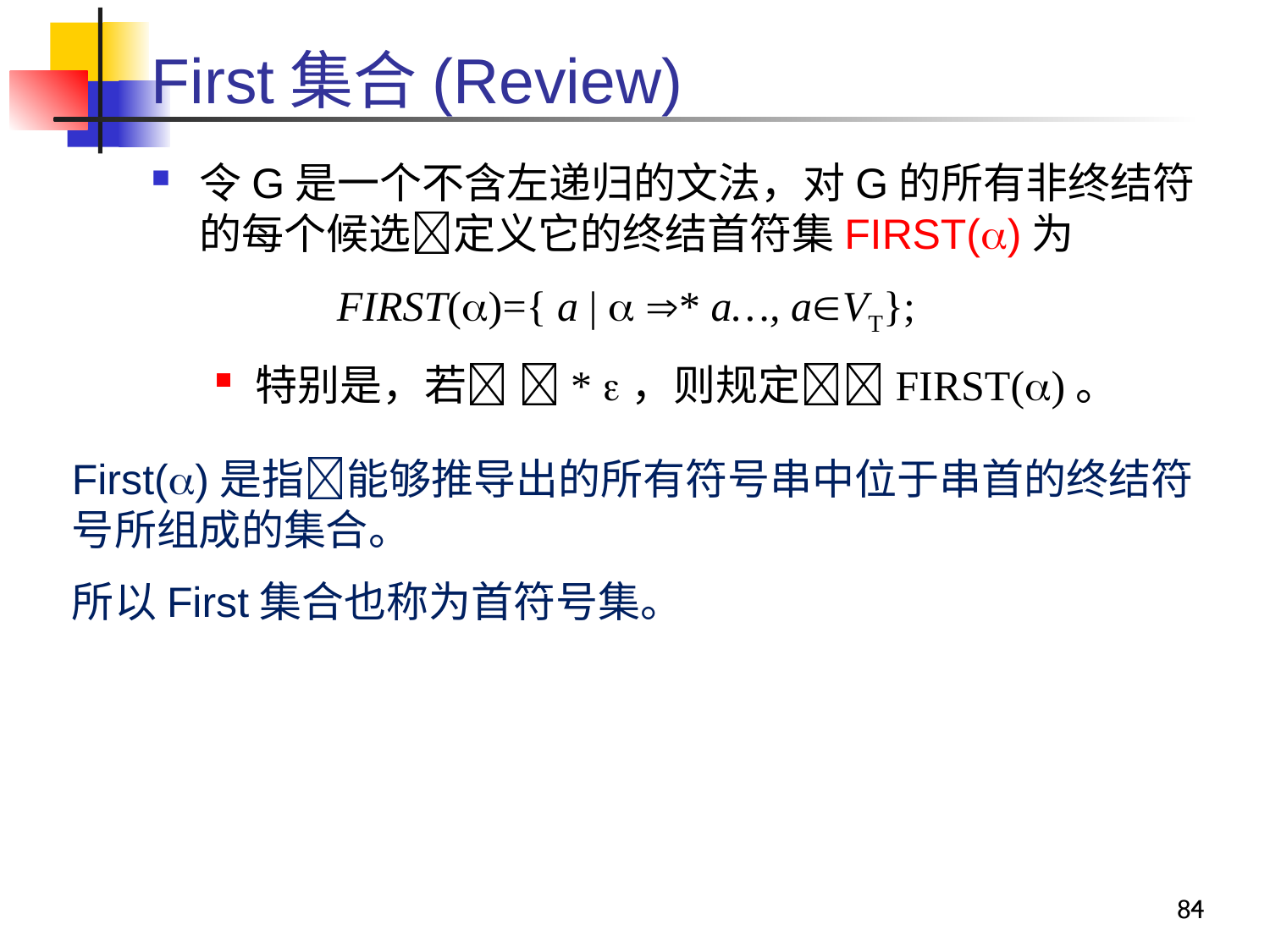

# First集合(Review)
令G是一个不含左递归的文法，对G的所有非终结符的每个候选α定义它的终结首符集FIRST(α)为
		 FIRST(α)={ a | α ⇒* a…, a∈VT};
特别是，若α ⇒* ε，则规定ε∈FIRST(α)。
First(α)是指α能够推导出的所有符号串中位于串首的终结符号所组成的集合。
所以First集合也称为首符号集。
84